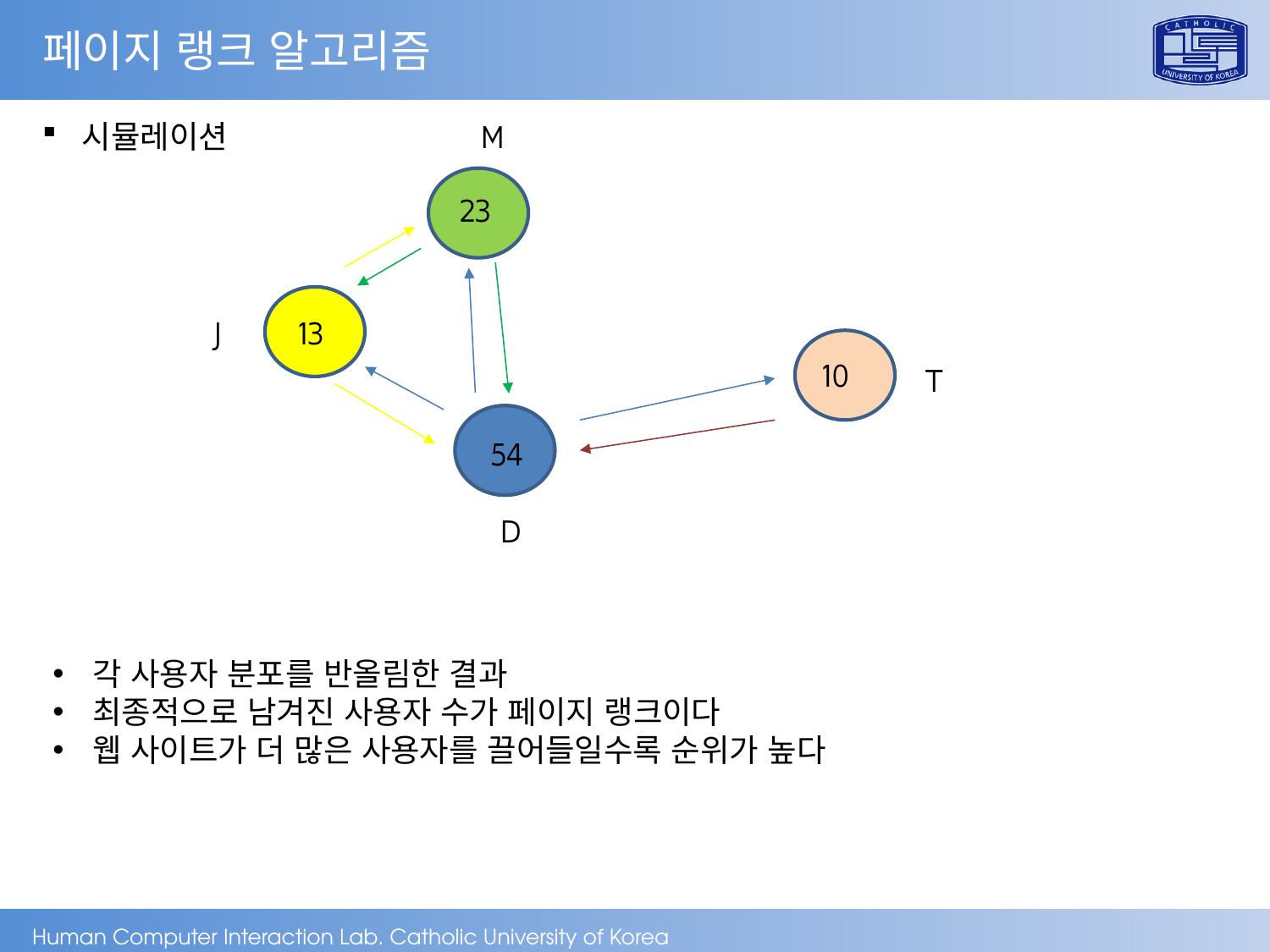

페이지 랭크 알고리즘
시뮬레이션
M

J
T
D
23
13
10
54
각 사용자 분포를 반올림한 결과
최종적으로 남겨진 사용자 수가 페이지 랭크이다
웹 사이트가 더 많은 사용자를 끌어들일수록 순위가 높다